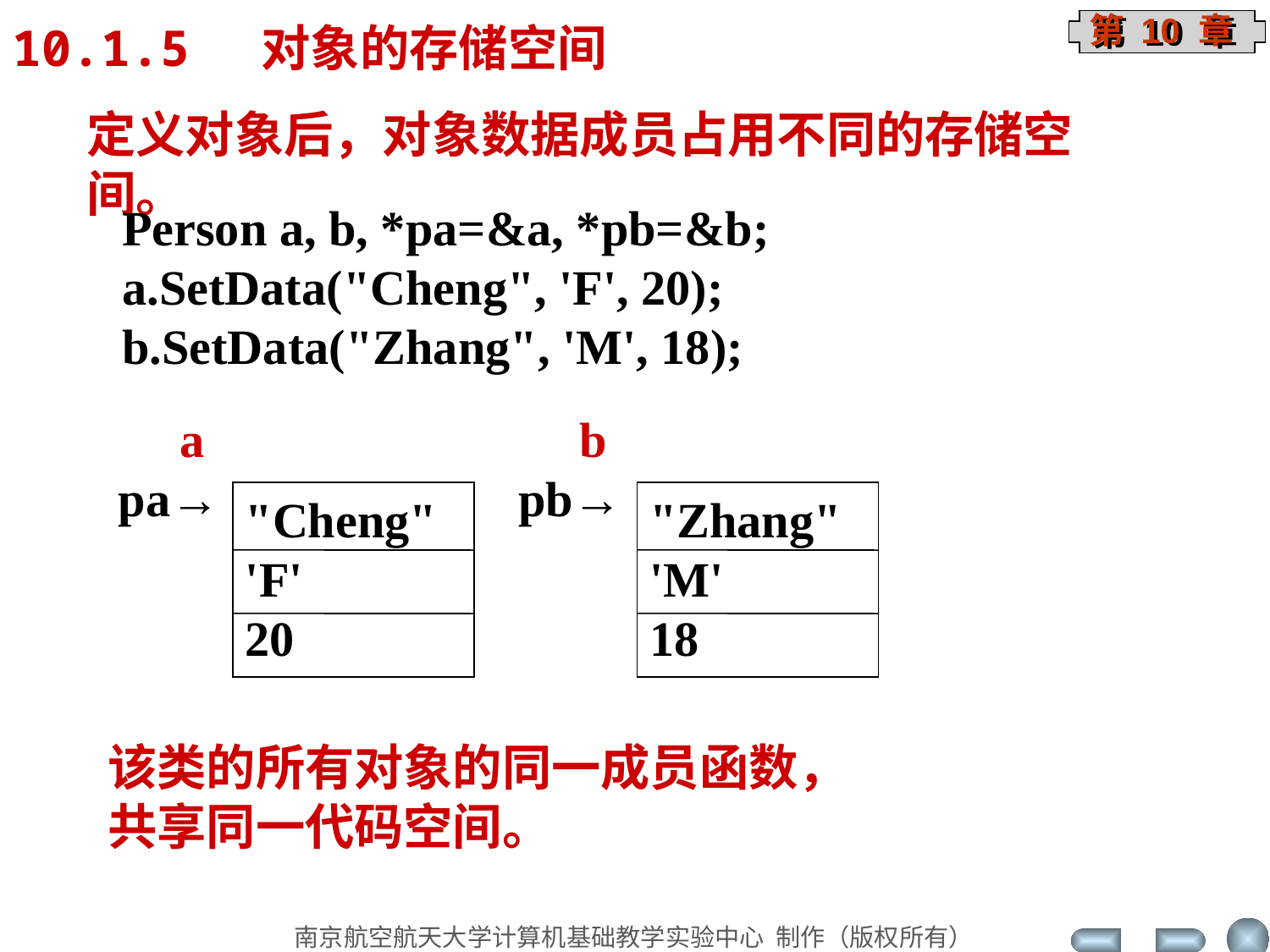

10.1.5  对象的存储空间
定义对象后，对象数据成员占用不同的存储空间。
Person a, b, *pa=&a, *pb=&b;
a.SetData("Cheng", 'F', 20);
b.SetData("Zhang", 'M', 18);
     a
pa→

     b
pb→

"Cheng"
'F'
20
"Zhang"
'M'
18

该类的所有对象的同一成员函数，
共享同一代码空间。